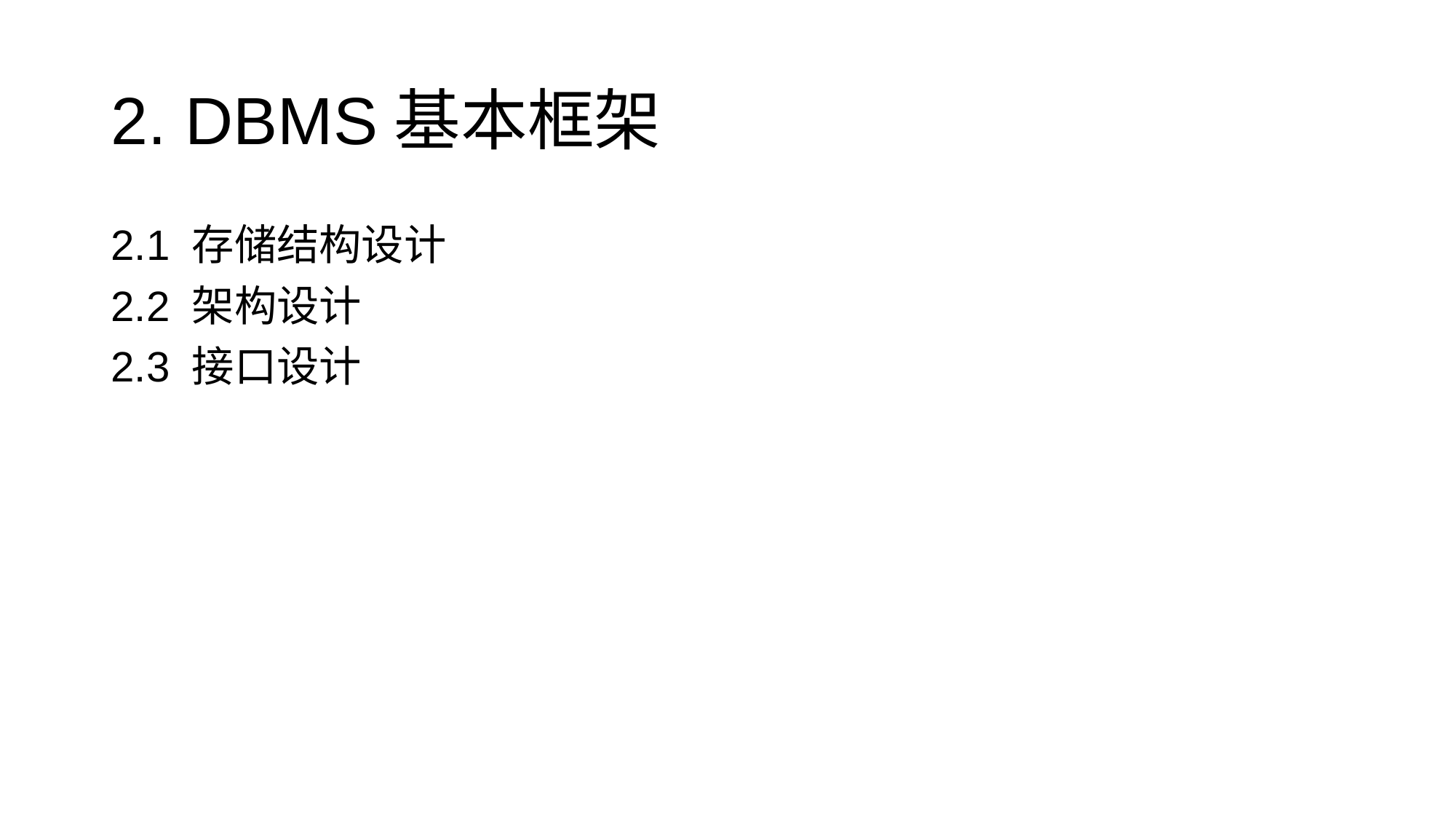

# 2. DBMS基本框架
2.1 存储结构设计
2.2 架构设计
2.3 接口设计